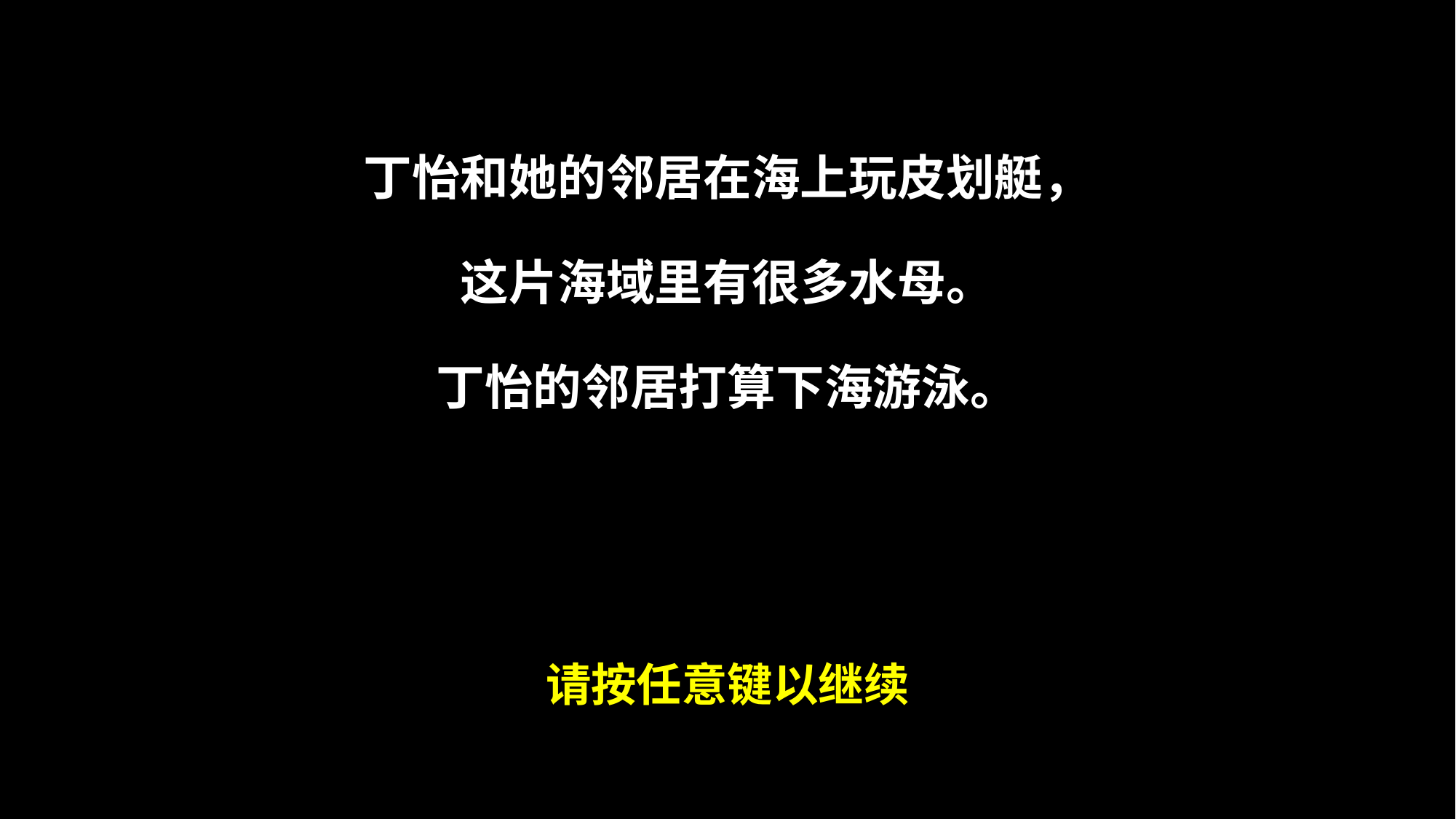

# 丁怡和她的邻居在海上玩皮划艇， 这片海域里有很多水母。 丁怡的邻居打算下海游泳。
请按任意键以继续